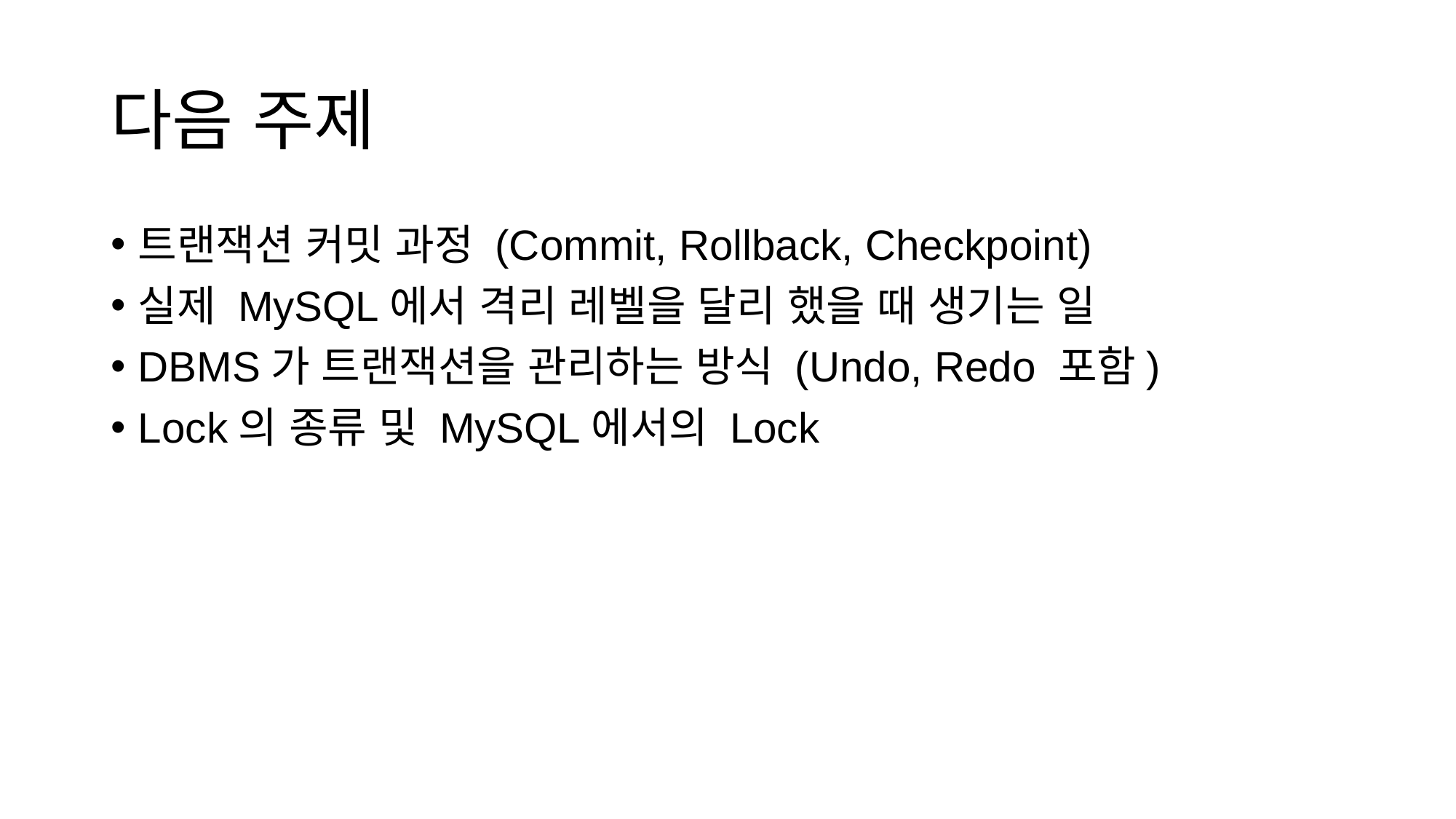

# 다음 주제
트랜잭션 커밋 과정 (Commit, Rollback, Checkpoint)
실제 MySQL에서 격리 레벨을 달리 했을 때 생기는 일
DBMS가 트랜잭션을 관리하는 방식 (Undo, Redo 포함)
Lock의 종류 및 MySQL에서의 Lock